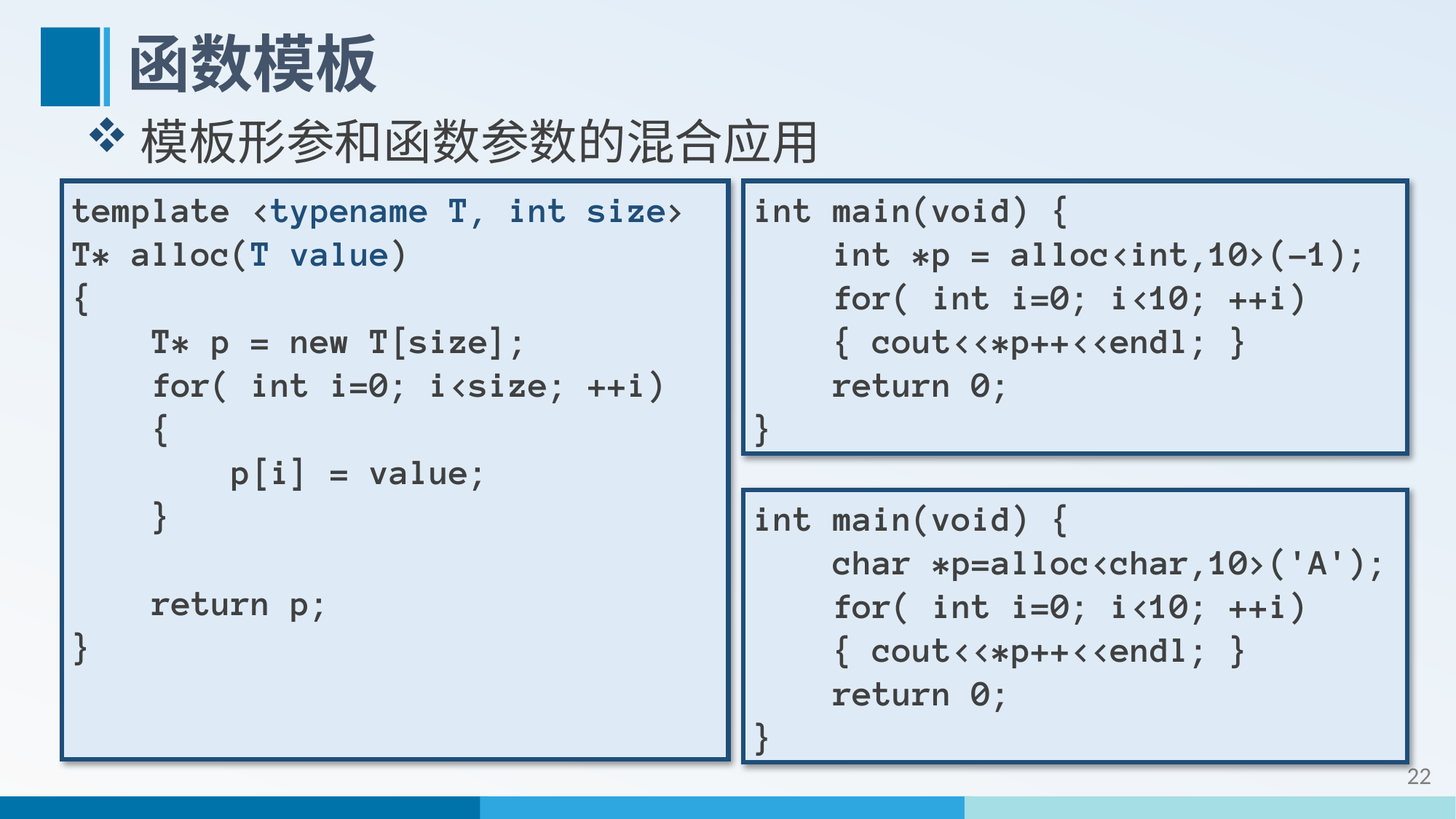

# 函数模板
模板形参和函数参数的混合应用
template <typename T, int size>
T* alloc(T value)
{
    T* p = new T[size];
    for( int i=0; i<size; ++i)
    {
        p[i] = value;
    }

    return p;
}

int main(void) {
    int *p = alloc<int,10>(-1);
    for( int i=0; i<10; ++i)
    { cout<<*p++<<endl; }
    return 0;
}
int main(void) {
    char *p=alloc<char,10>('A');
    for( int i=0; i<10; ++i)
    { cout<<*p++<<endl; }
    return 0;
}